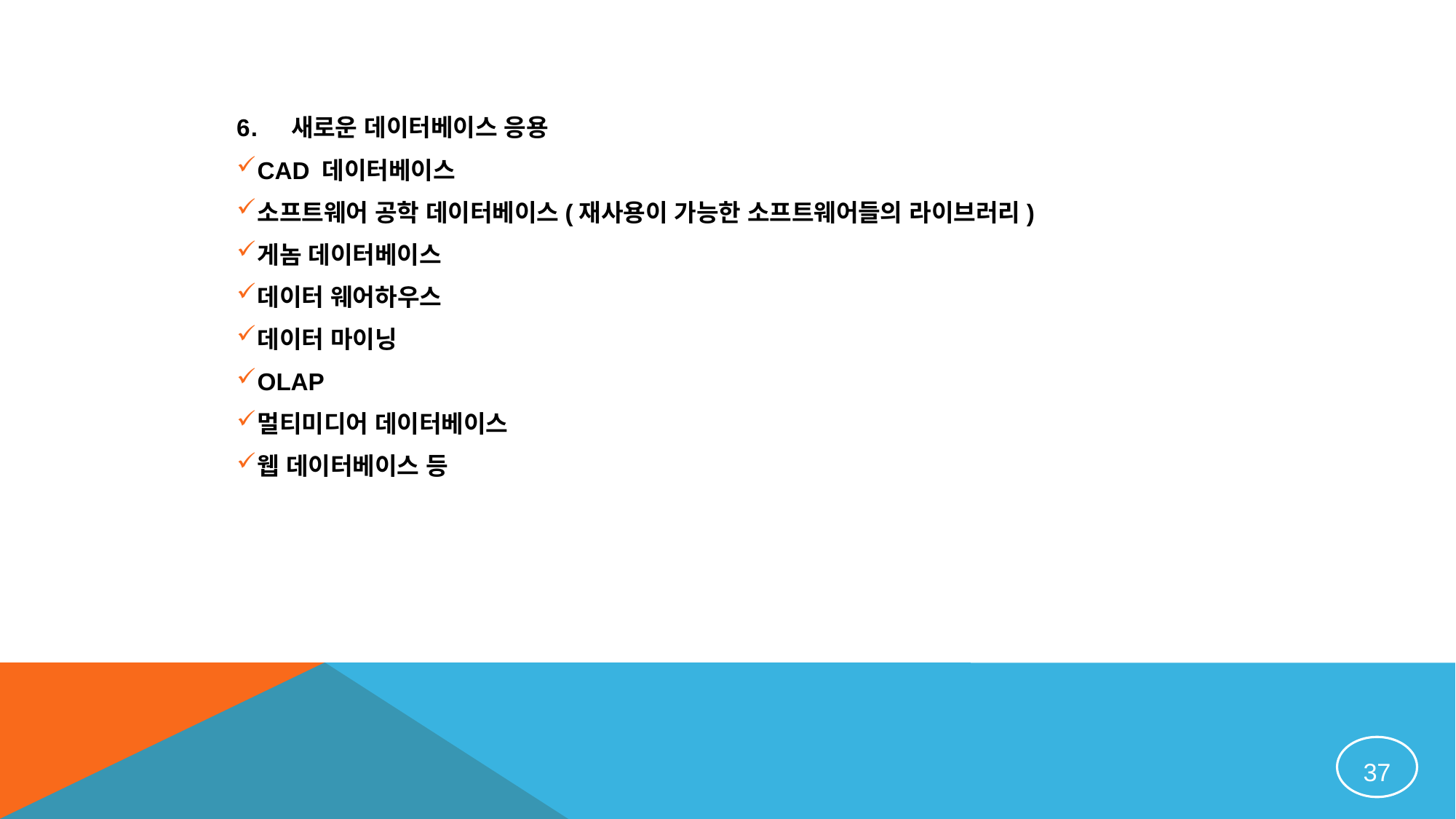

새로운 데이터베이스 응용
CAD 데이터베이스
소프트웨어 공학 데이터베이스(재사용이 가능한 소프트웨어들의 라이브러리)
게놈 데이터베이스
데이터 웨어하우스
데이터 마이닝
OLAP
멀티미디어 데이터베이스
웹 데이터베이스 등
37